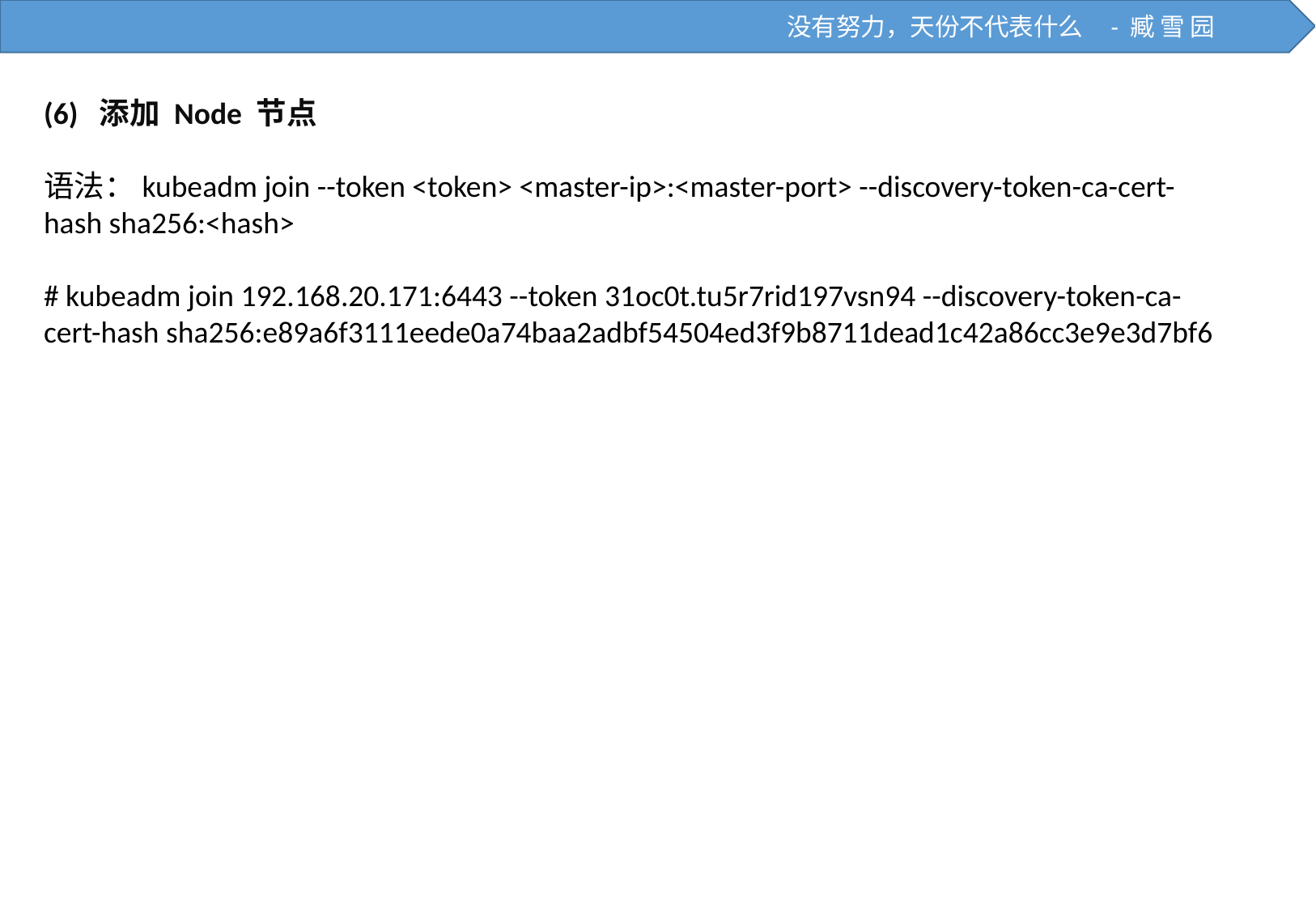

没有努力，天份不代表什么    - 臧 雪 园
(6)  添加 Node 节点

语法：kubeadm join --token <token> <master-ip>:<master-port> --discovery-token-ca-cert-hash sha256:<hash>

# kubeadm join 192.168.20.171:6443 --token 31oc0t.tu5r7rid197vsn94 --discovery-token-ca-cert-hash sha256:e89a6f3111eede0a74baa2adbf54504ed3f9b8711dead1c42a86cc3e9e3d7bf6